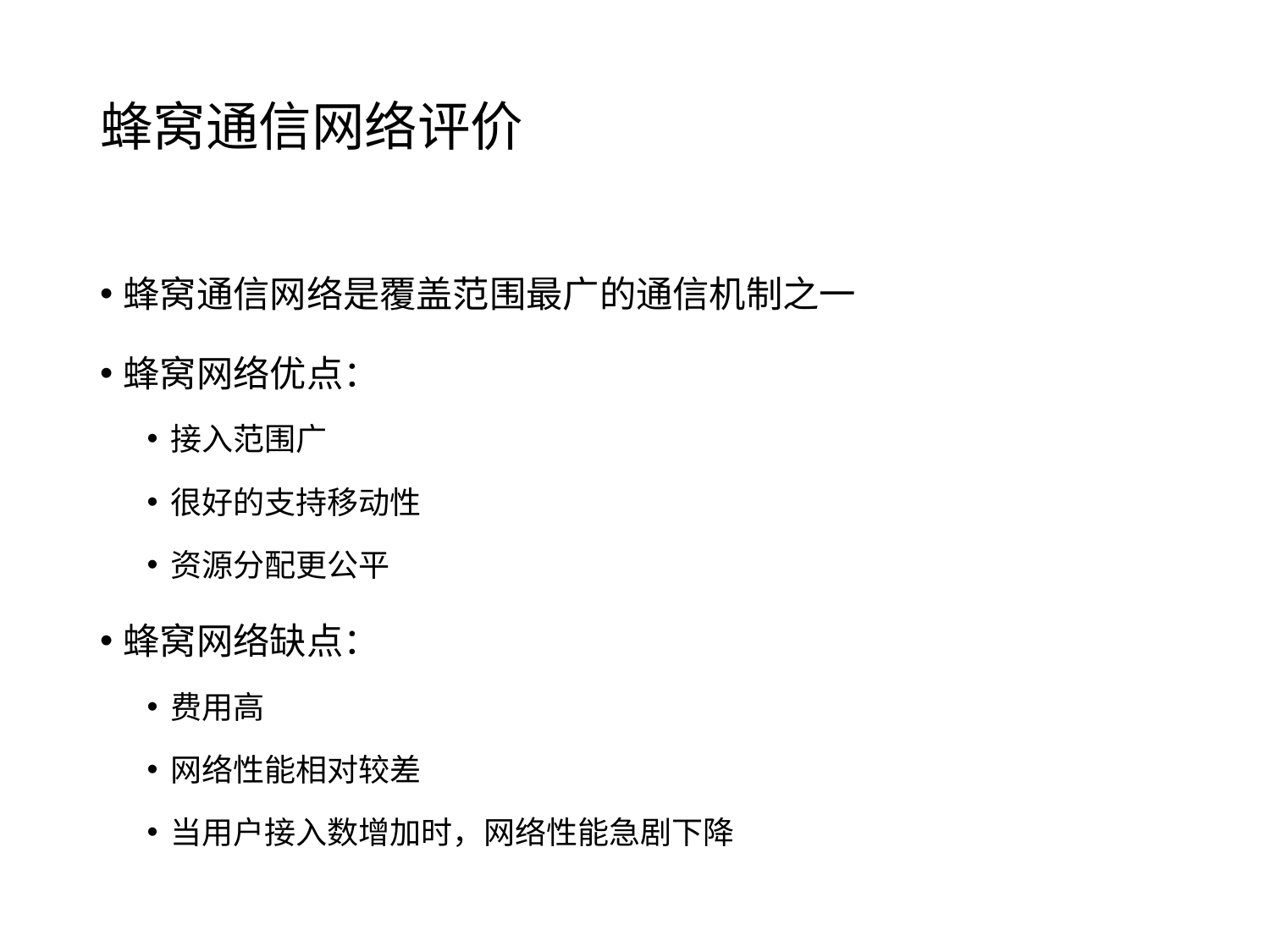

# 蜂窝通信网络评价
蜂窝通信网络是覆盖范围最广的通信机制之一
蜂窝网络优点：
接入范围广
很好的支持移动性
资源分配更公平
蜂窝网络缺点：
费用高
网络性能相对较差
当用户接入数增加时，网络性能急剧下降

60